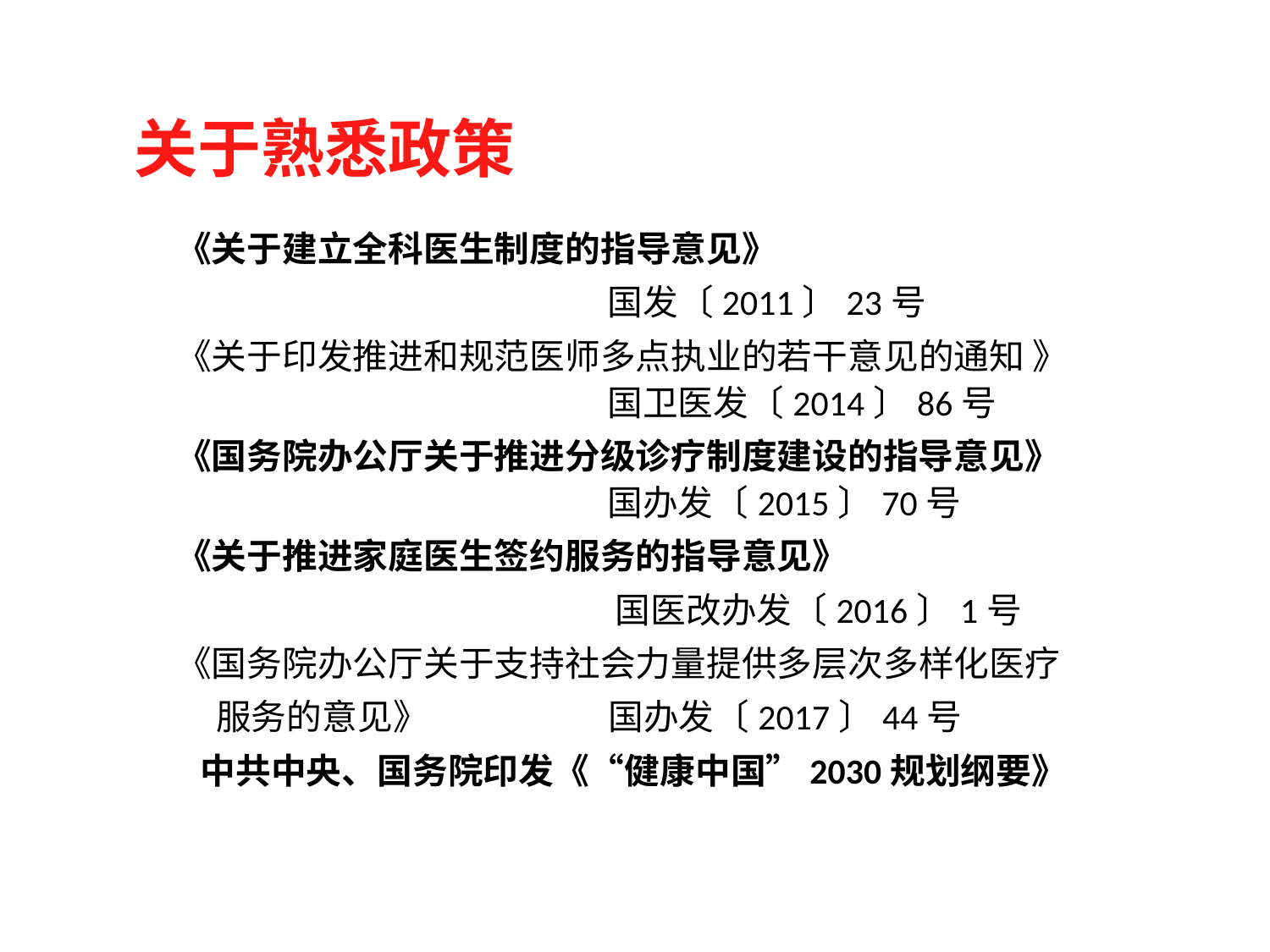

# 关于熟悉政策
《关于建立全科医生制度的指导意见》
                                                      国发〔2011〕23号
《关于印发推进和规范医师多点执业的若干意见的通知 》
                                                 国卫医发〔2014〕86号
《国务院办公厅关于推进分级诊疗制度建设的指导意见》
                                                 国办发〔2015〕70号
《关于推进家庭医生签约服务的指导意见》
                                                       国医改办发〔2016〕1号
《国务院办公厅关于支持社会力量提供多层次多样化医疗
    服务的意见》                       国办发〔2017〕44号
  中共中央、国务院印发《“健康中国”2030规划纲要》